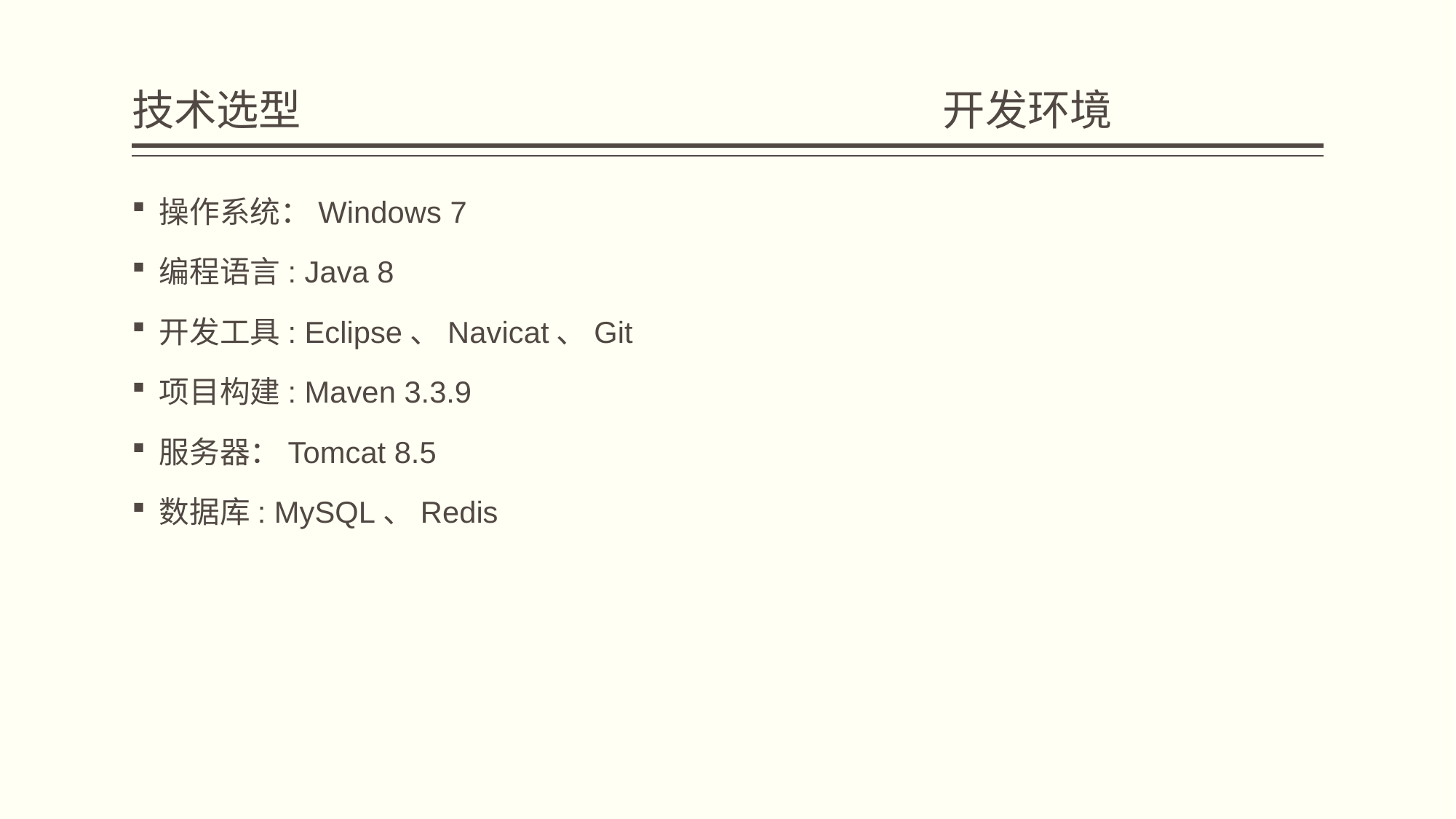

# 技术选型                                                                    开发环境
操作系统：Windows 7
编程语言: Java 8
开发工具: Eclipse、Navicat、Git
项目构建: Maven 3.3.9
服务器：Tomcat 8.5
数据库: MySQL、Redis